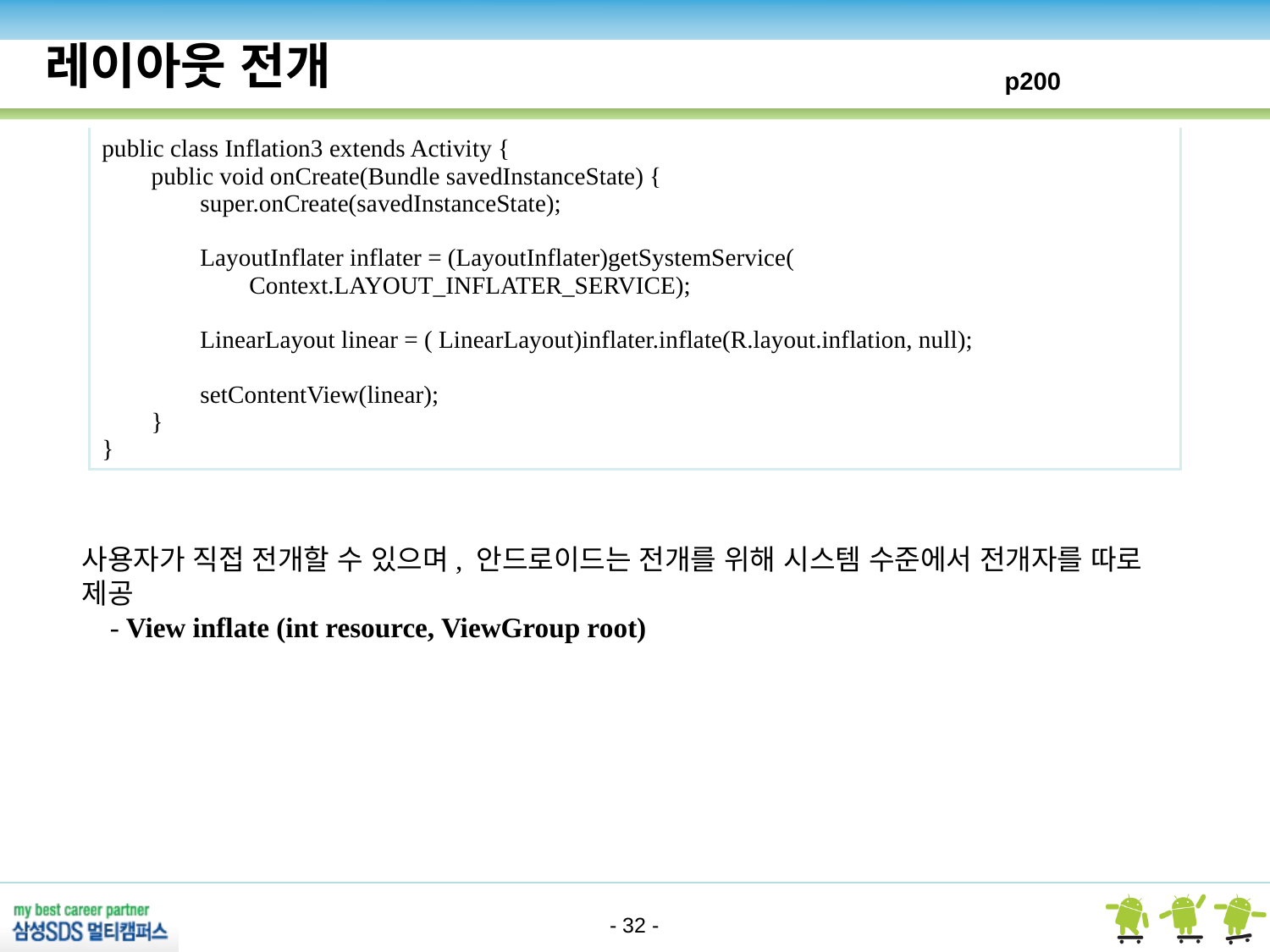

레이아웃 전개
p200
| public class Inflation3 extends Activity { public void onCreate(Bundle savedInstanceState) { super.onCreate(savedInstanceState); LayoutInflater inflater = (LayoutInflater)getSystemService( Context.LAYOUT\_INFLATER\_SERVICE); LinearLayout linear = ( LinearLayout)inflater.inflate(R.layout.inflation, null); setContentView(linear); } } |
| --- |
사용자가 직접 전개할 수 있으며, 안드로이드는 전개를 위해 시스템 수준에서 전개자를 따로 제공
    - View inflate (int resource, ViewGroup root)

- 32 -